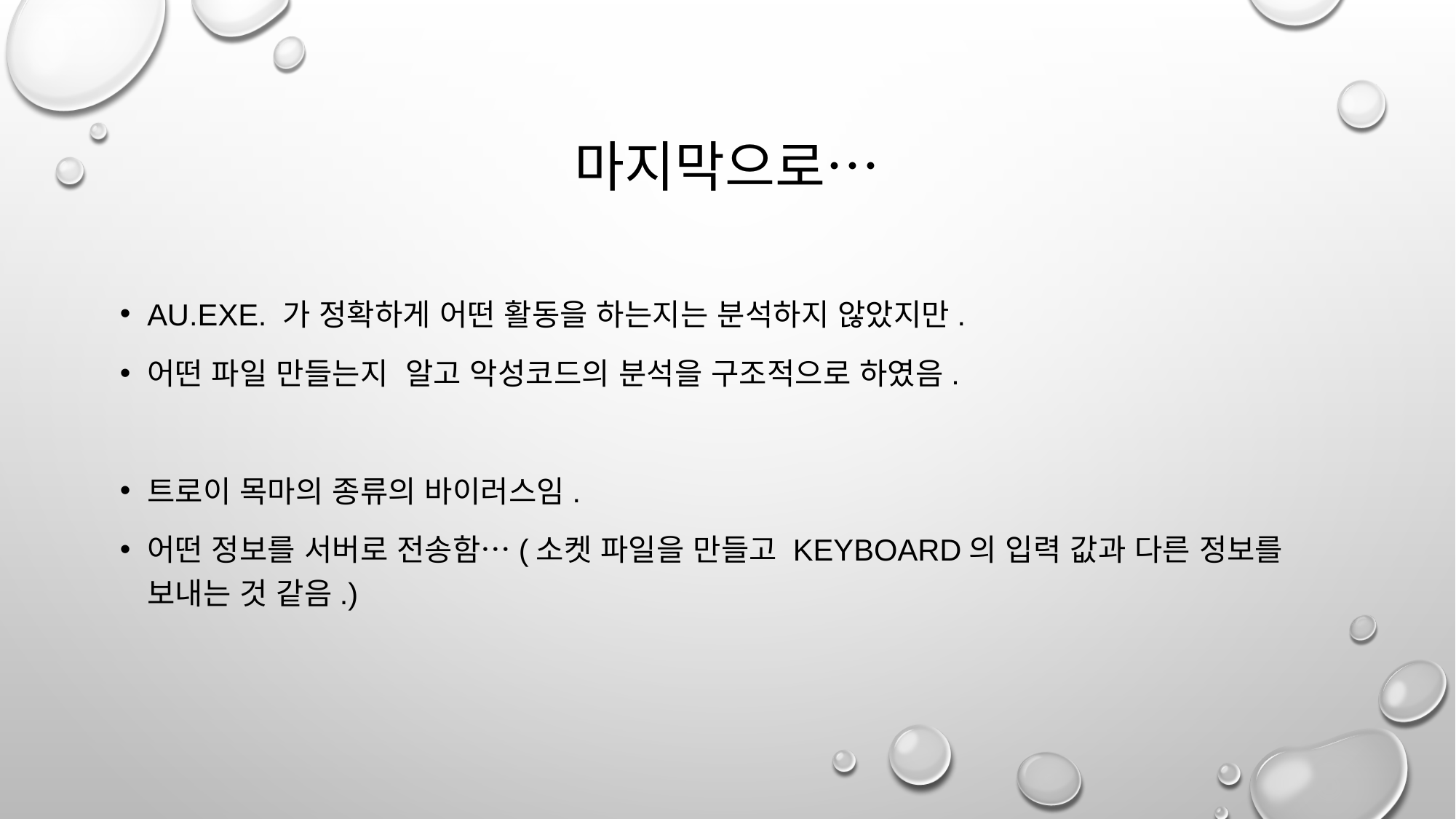

# 마지막으로…
AU.EXE. 가 정확하게 어떤 활동을 하는지는 분석하지 않았지만.
어떤 파일 만들는지  알고 악성코드의 분석을 구조적으로 하였음.

트로이 목마의 종류의 바이러스임.
어떤 정보를 서버로 전송함…(소켓 파일을 만들고 keyboard의 입력 값과 다른 정보를 보내는 것 같음.)